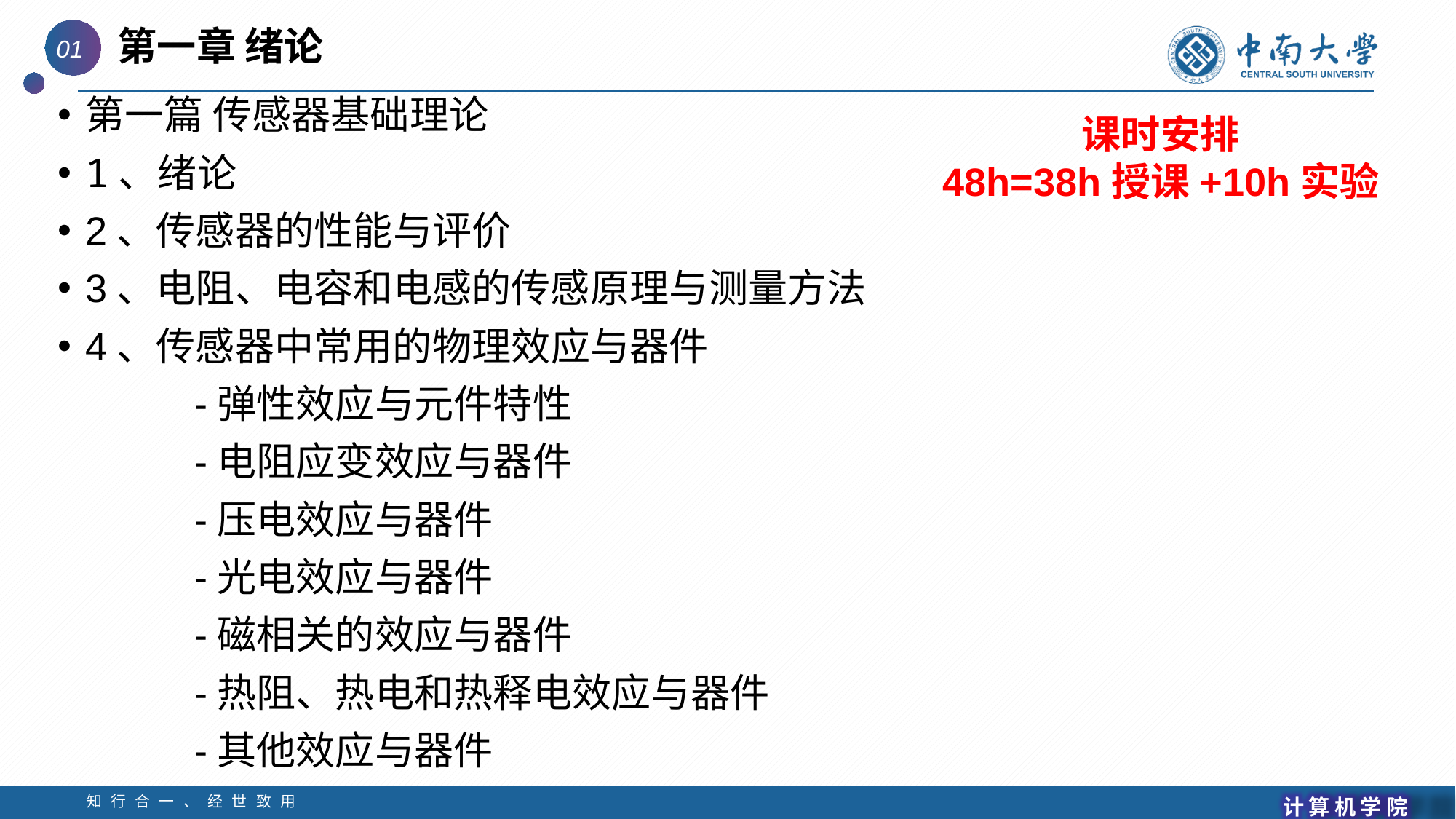

第一篇 传感器基础理论
1、绪论
2、传感器的性能与评价
3、电阻、电容和电感的传感原理与测量方法
4、传感器中常用的物理效应与器件
		-弹性效应与元件特性
		-电阻应变效应与器件
		-压电效应与器件
		-光电效应与器件
		-磁相关的效应与器件
		-热阻、热电和热释电效应与器件
		-其他效应与器件
课时安排
48h=38h授课+10h实验